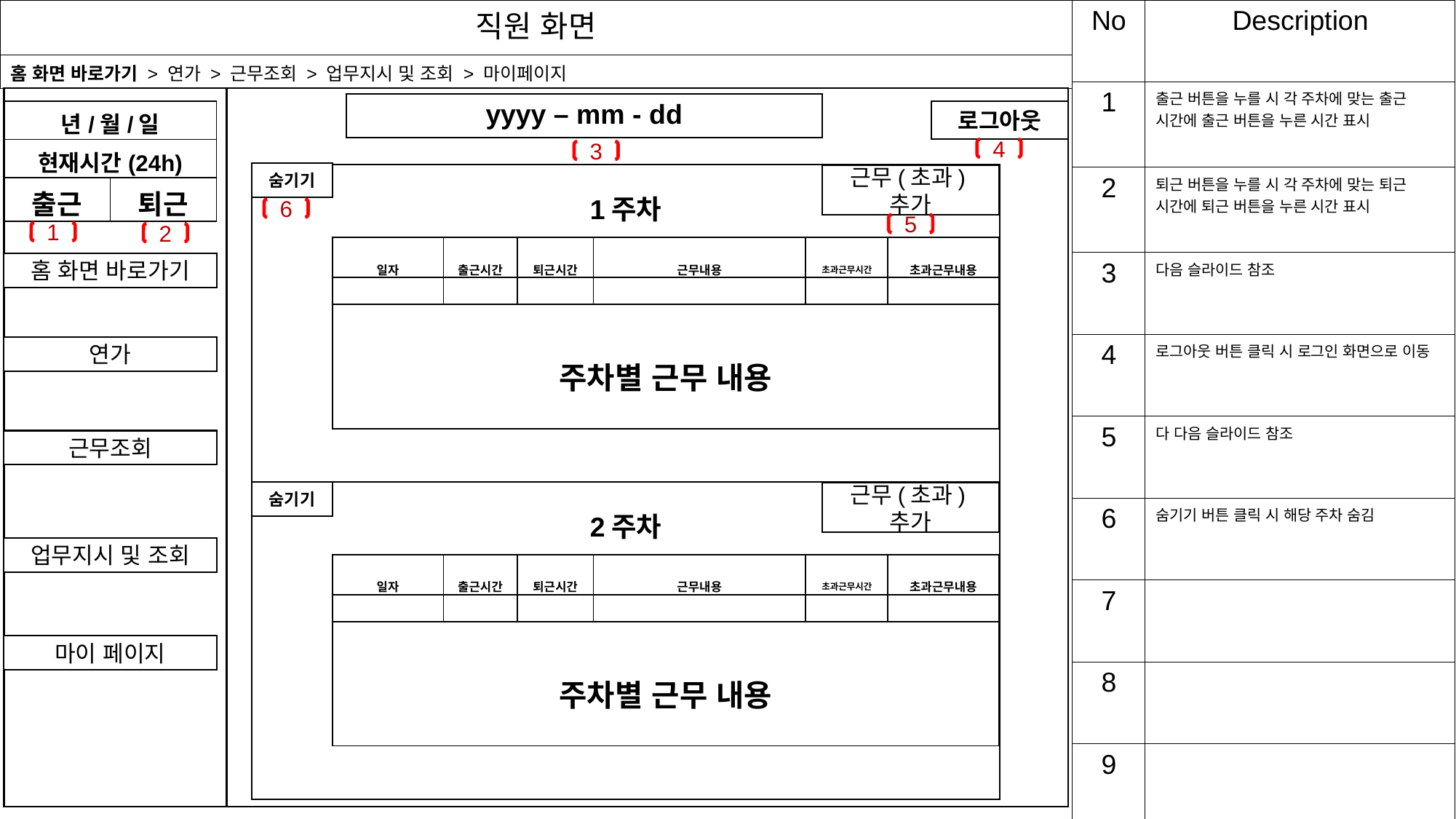

| No | Description |
| --- | --- |
| 1 | 출근 버튼을 누를 시 각 주차에 맞는 출근 시간에 출근 버튼을 누른 시간 표시 |
| 2 | 퇴근 버튼을 누를 시 각 주차에 맞는 퇴근 시간에 퇴근 버튼을 누른 시간 표시 |
| 3 | 다음 슬라이드 참조 |
| 4 | 로그아웃 버튼 클릭 시 로그인 화면으로 이동 |
| 5 | 다 다음 슬라이드 참조 |
| 6 | 숨기기 버튼 클릭 시 해당 주차 숨김 |
| 7 |  |
| 8 |  |
| 9 |  |
# 직원 화면

홈 화면 바로가기 > 연가 > 근무조회 > 업무지시 및 조회 > 마이페이지

| yyyy – mm - dd |
| --- |
| 년/월/일 |  |
| --- | --- |
| 현재시간(24h) |  |
| 출근 | 퇴근 |
로그아웃
4
3
숨기기
1주차

근무(초과)추가
6
5
1
2
| 일자 | 출근시간 | 퇴근시간 | 근무내용 | 초과근무시간 | 초과근무내용 |
| --- | --- | --- | --- | --- | --- |
|  |  |  |  |  |  |
| 주차별 근무 내용 |  |  |  |  |  |
홈 화면 바로가기
연가
근무조회
숨기기
2주차

근무(초과)추가
업무지시 및 조회
| 일자 | 출근시간 | 퇴근시간 | 근무내용 | 초과근무시간 | 초과근무내용 |
| --- | --- | --- | --- | --- | --- |
|  |  |  |  |  |  |
| 주차별 근무 내용 |  |  |  |  |  |
마이 페이지